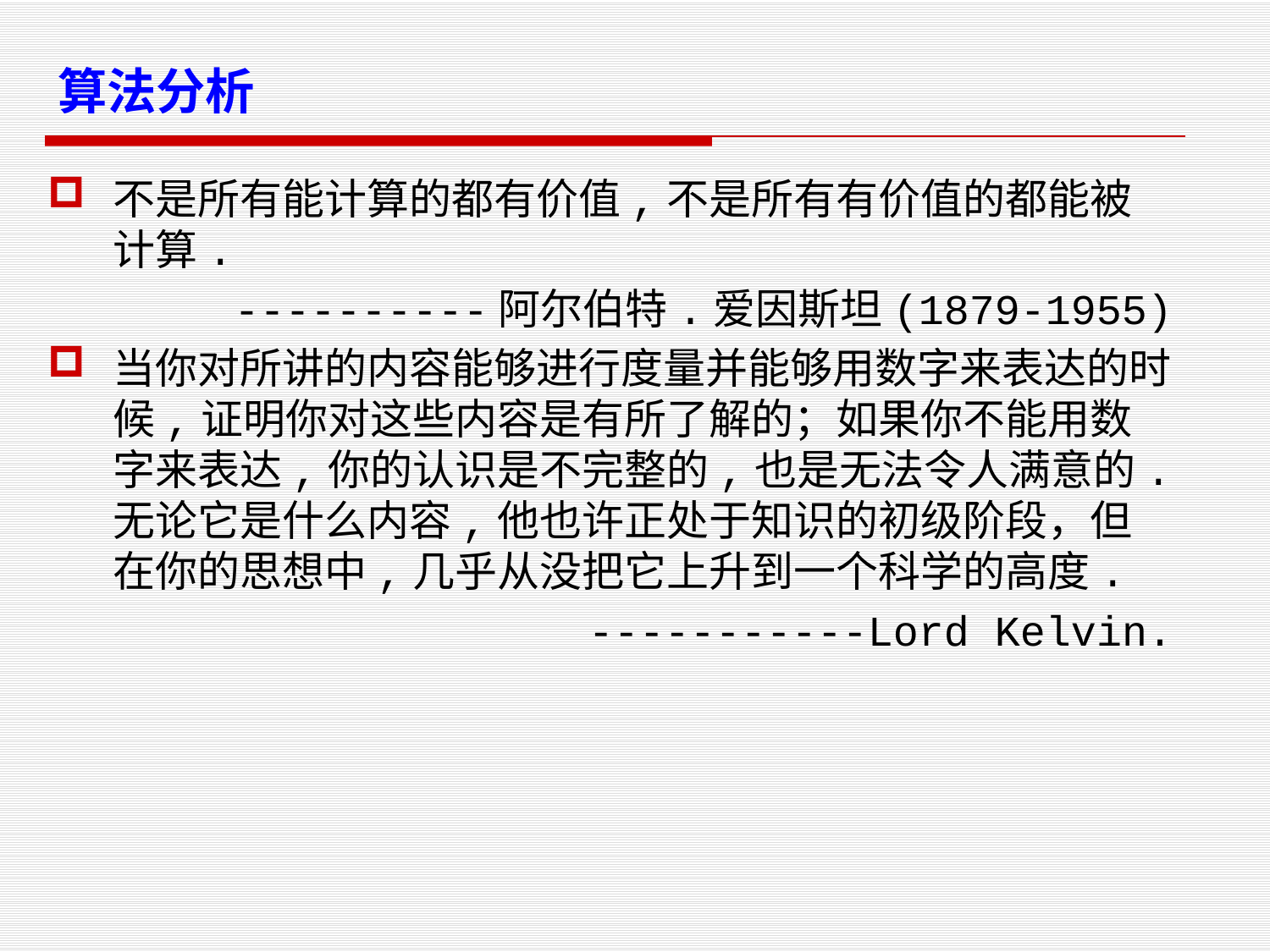

# 算法分析
不是所有能计算的都有价值,不是所有有价值的都能被计算.
----------阿尔伯特.爱因斯坦(1879-1955)
当你对所讲的内容能够进行度量并能够用数字来表达的时候,证明你对这些内容是有所了解的；如果你不能用数字来表达,你的认识是不完整的,也是无法令人满意的.无论它是什么内容,他也许正处于知识的初级阶段，但在你的思想中,几乎从没把它上升到一个科学的高度.
-----------Lord Kelvin.